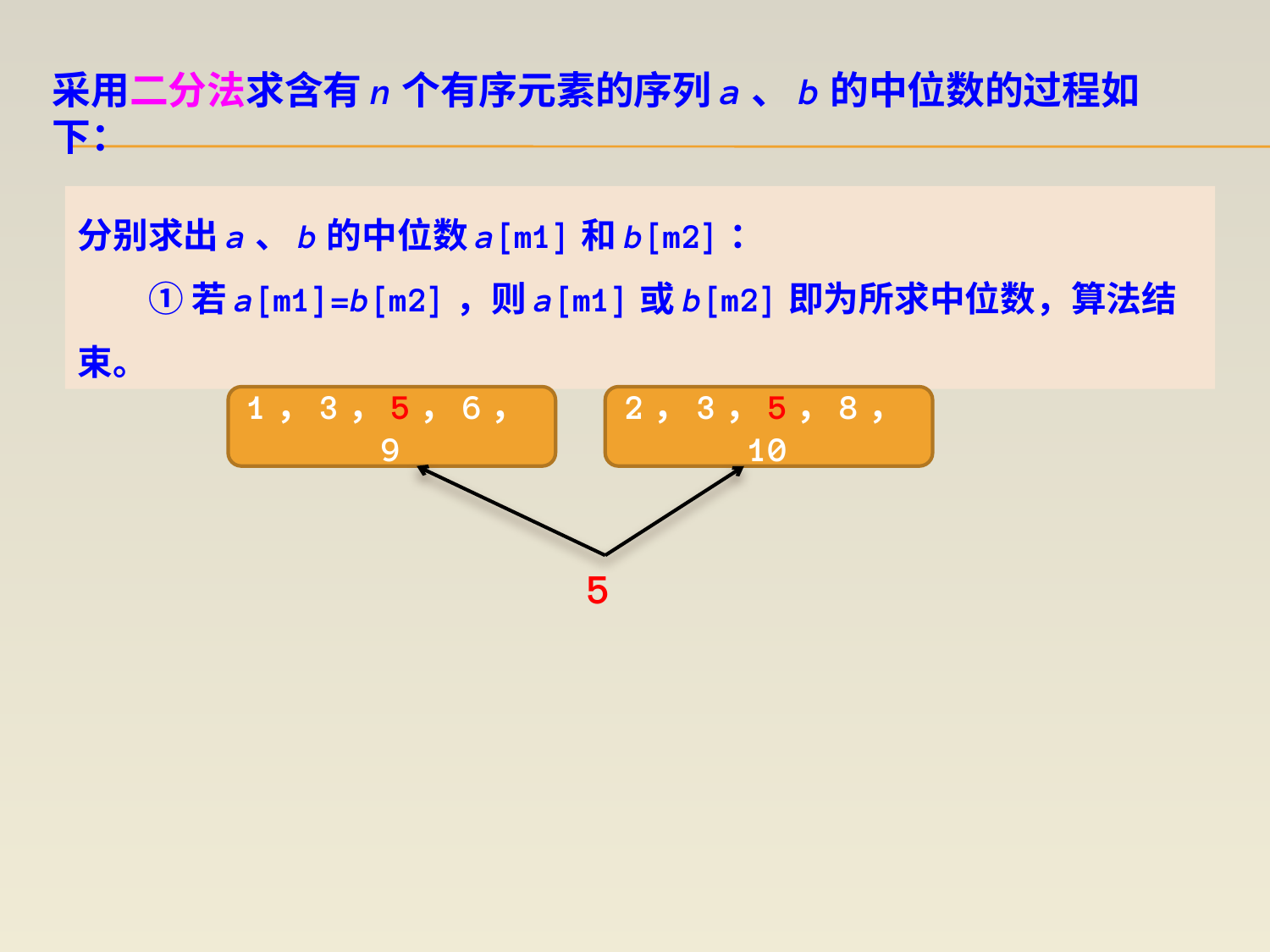

采用二分法求含有n个有序元素的序列a、b的中位数的过程如下：
分别求出a、b的中位数a[m1]和b[m2]：
　　① 若a[m1]=b[m2]，则a[m1]或b[m2]即为所求中位数，算法结束。
1，3，5，6，9
2，3，5，8，10
5